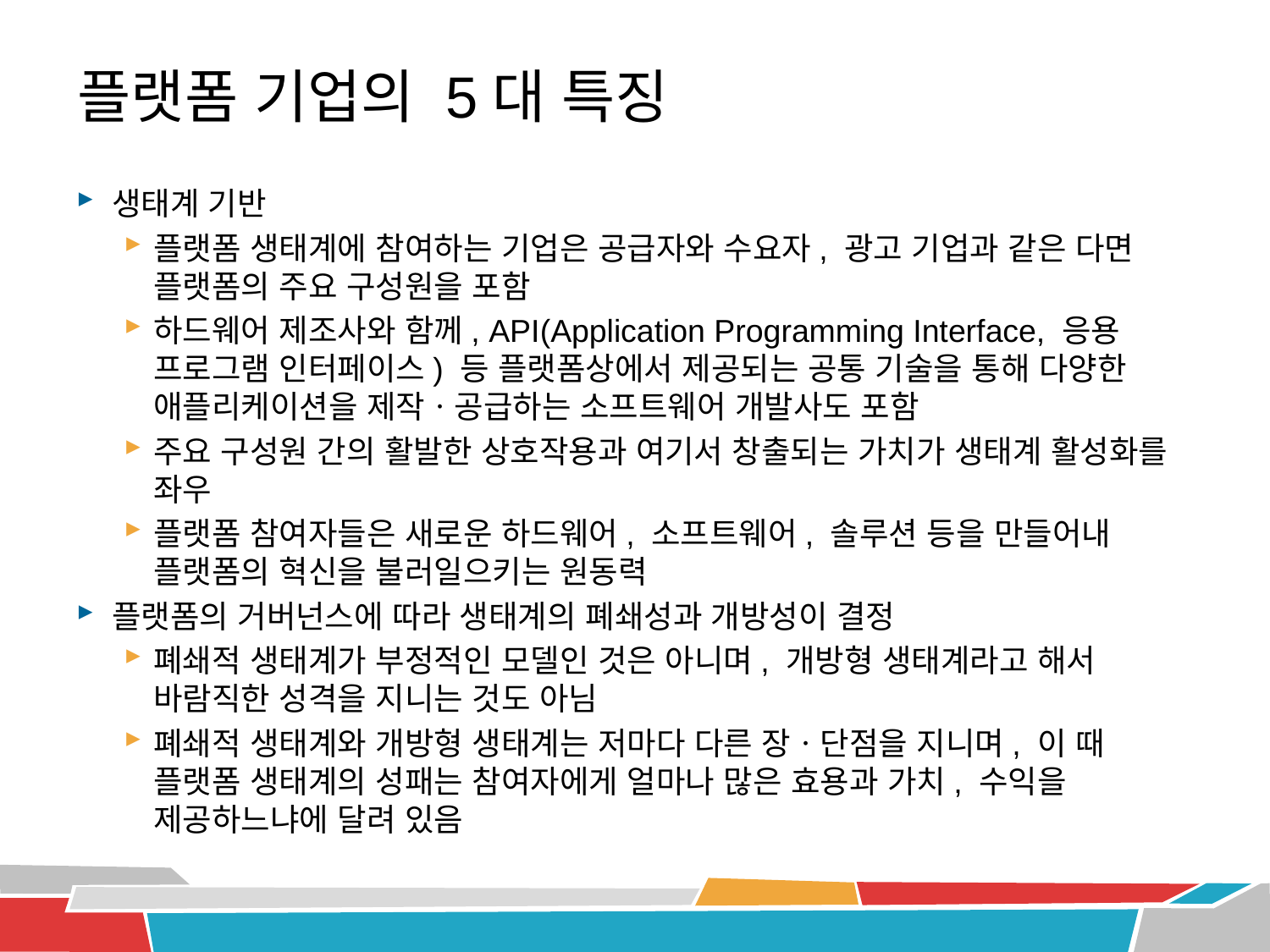

# 플랫폼 기업의 5대 특징
생태계 기반
플랫폼 생태계에 참여하는 기업은 공급자와 수요자, 광고 기업과 같은 다면 플랫폼의 주요 구성원을 포함
하드웨어 제조사와 함께, API(Application Programming Interface, 응용 프로그램 인터페이스) 등 플랫폼상에서 제공되는 공통 기술을 통해 다양한 애플리케이션을 제작ㆍ공급하는 소프트웨어 개발사도 포함
주요 구성원 간의 활발한 상호작용과 여기서 창출되는 가치가 생태계 활성화를 좌우
플랫폼 참여자들은 새로운 하드웨어, 소프트웨어, 솔루션 등을 만들어내 플랫폼의 혁신을 불러일으키는 원동력
플랫폼의 거버넌스에 따라 생태계의 폐쇄성과 개방성이 결정
폐쇄적 생태계가 부정적인 모델인 것은 아니며, 개방형 생태계라고 해서 바람직한 성격을 지니는 것도 아님
폐쇄적 생태계와 개방형 생태계는 저마다 다른 장ㆍ단점을 지니며, 이 때 플랫폼 생태계의 성패는 참여자에게 얼마나 많은 효용과 가치, 수익을 제공하느냐에 달려 있음